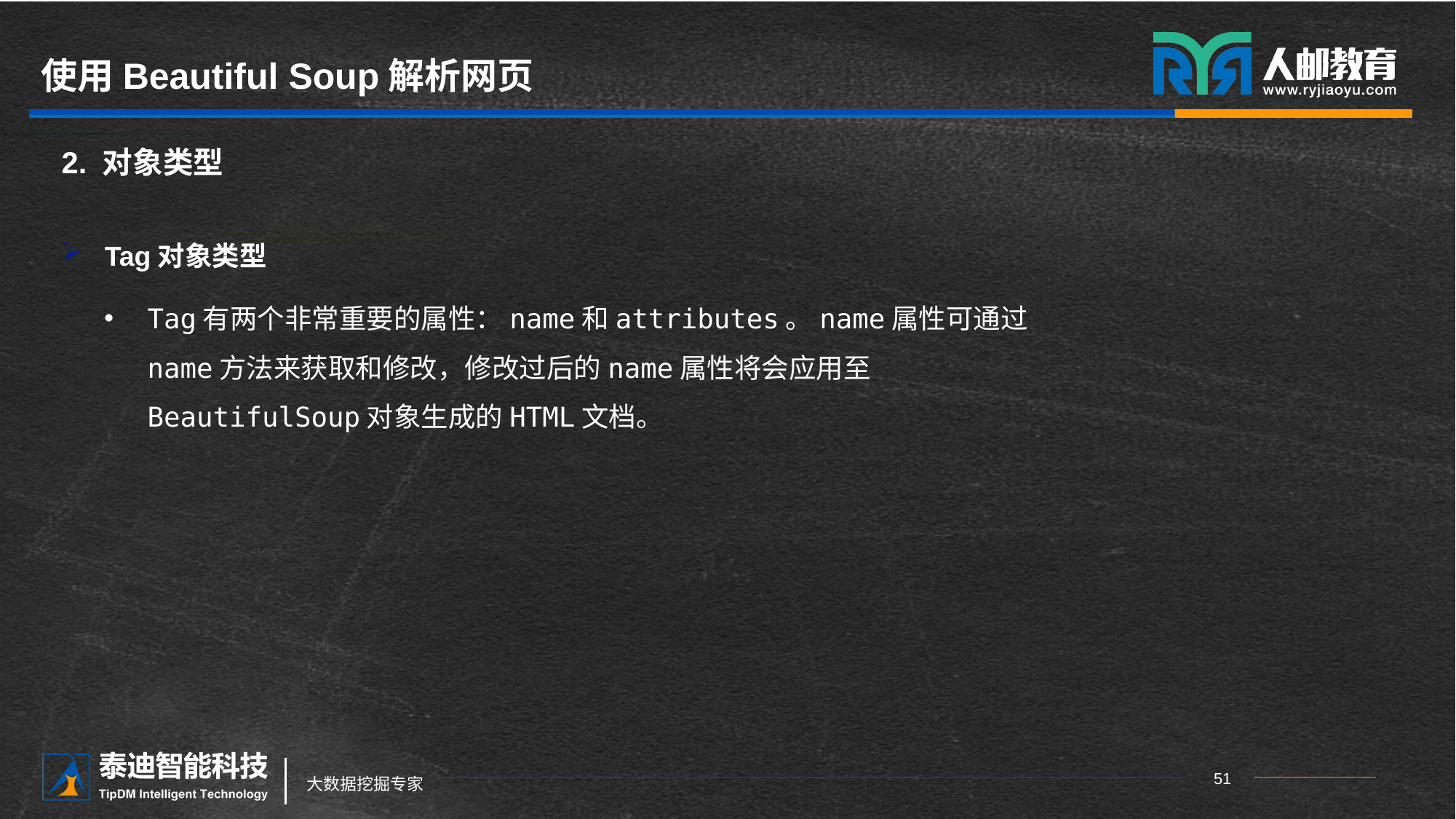

# 使用Beautiful Soup解析网页
2. 对象类型
Tag对象类型
Tag有两个非常重要的属性：name和attributes。name属性可通过name方法来获取和修改，修改过后的name属性将会应用至BeautifulSoup对象生成的HTML文档。